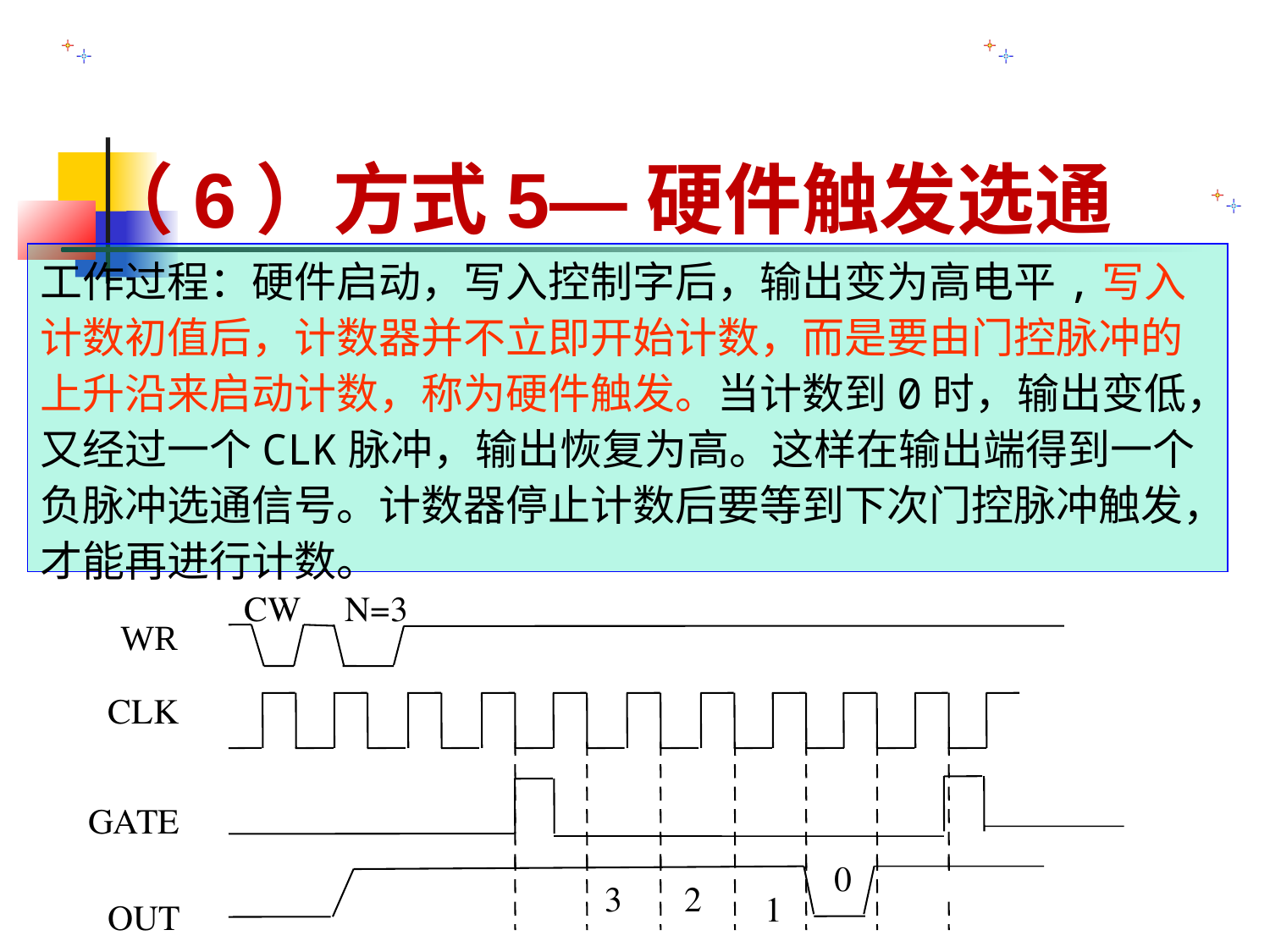

（6）方式5—硬件触发选通
工作过程：硬件启动，写入控制字后，输出变为高电平,写入计数初值后，计数器并不立即开始计数，而是要由门控脉冲的上升沿来启动计数，称为硬件触发。当计数到0时，输出变低，又经过一个CLK脉冲，输出恢复为高。这样在输出端得到一个负脉冲选通信号。计数器停止计数后要等到下次门控脉冲触发，才能再进行计数。
CW
N=3
WR

CLK

GATE

0

3
2

1
OUT